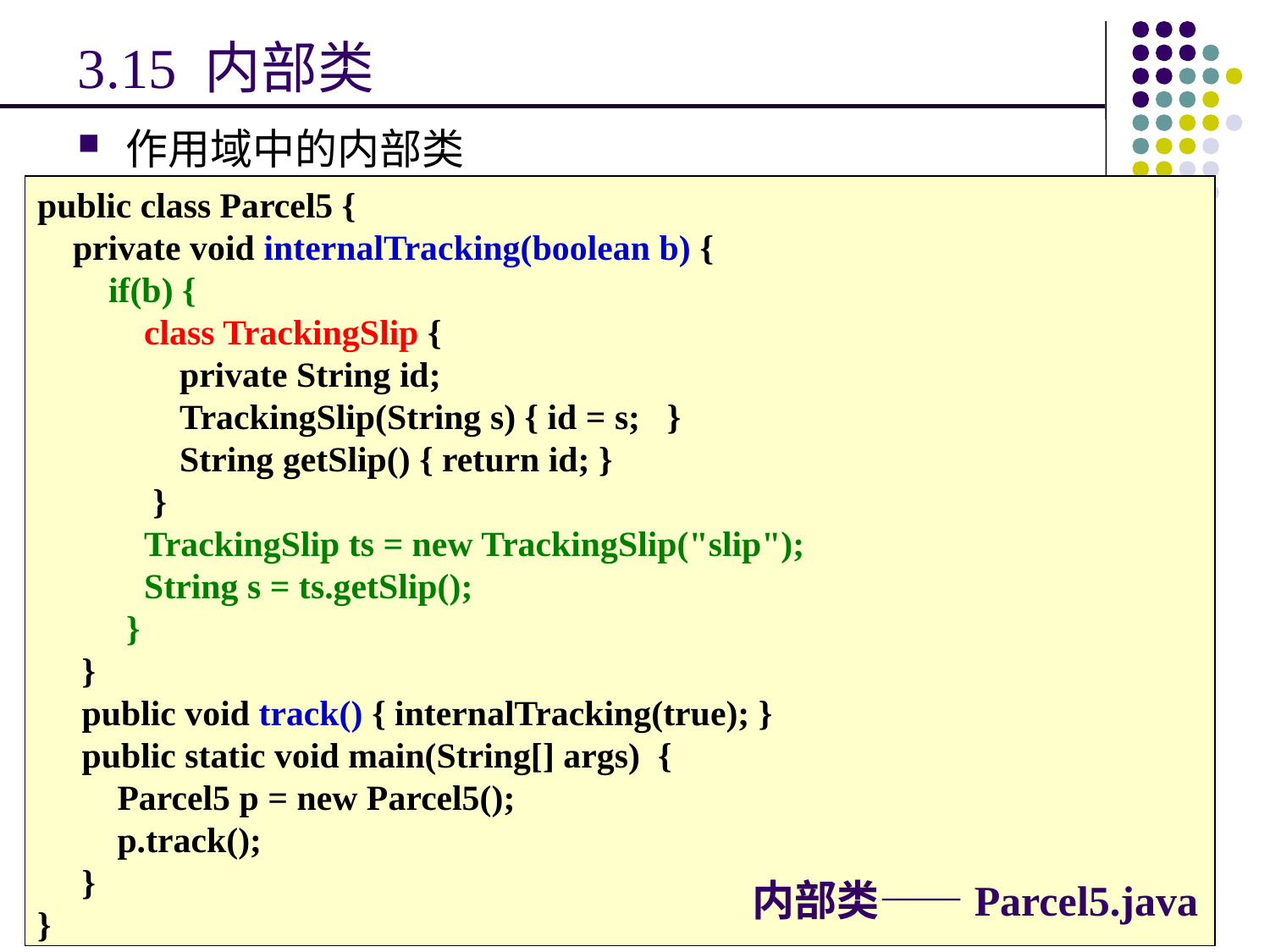

# 3.15 内部类
作用域中的内部类
public class Parcel5 {
    private void internalTracking(boolean b) {
        if(b) {
            class TrackingSlip {
                private String id;
                TrackingSlip(String s) { id = s;   }
                String getSlip() { return id; }
             }
            TrackingSlip ts = new TrackingSlip("slip");
            String s = ts.getSlip();
          }
     }
     public void track() { internalTracking(true); }
     public static void main(String[] args)  {
         Parcel5 p = new Parcel5();
         p.track();
     }
}
内部类——Parcel5.java